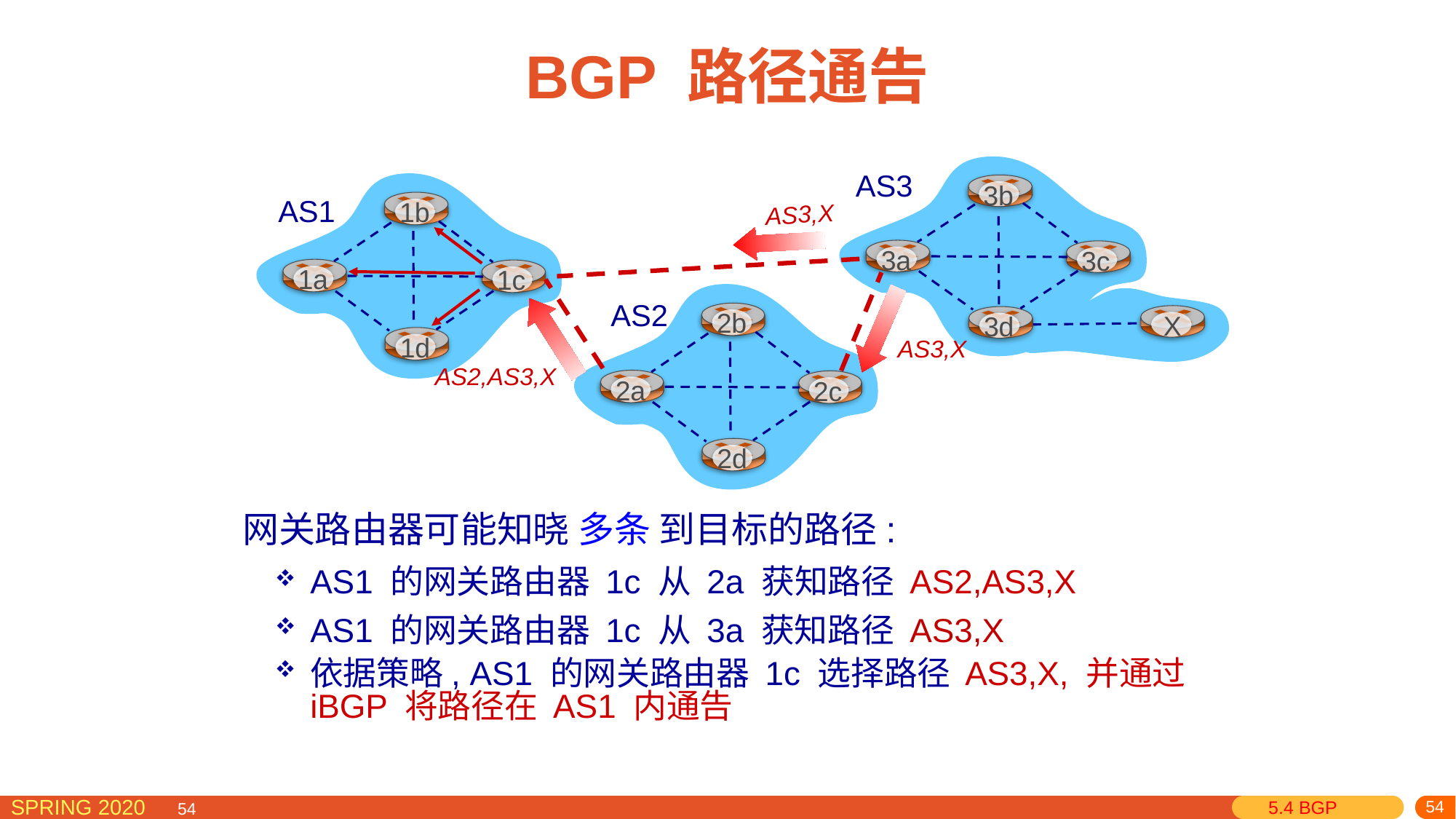

# BGP 路径通告

AS3
3b

3a

3c

3d

1b

1a

1c

1d

AS1
AS3,X

2b

2a

2c

2d

AS3,X

  X

AS2

AS2,AS3,X
网关路由器可能知晓 多条 到目标的路径:
AS1 的网关路由器 1c 从 2a 获知路径 AS2,AS3,X
AS1 的网关路由器 1c 从 3a 获知路径 AS3,X

依据策略, AS1 的网关路由器 1c 选择路径 AS3,X, 并通过  iBGP 将路径在 AS1 内通告

5.4 BGP